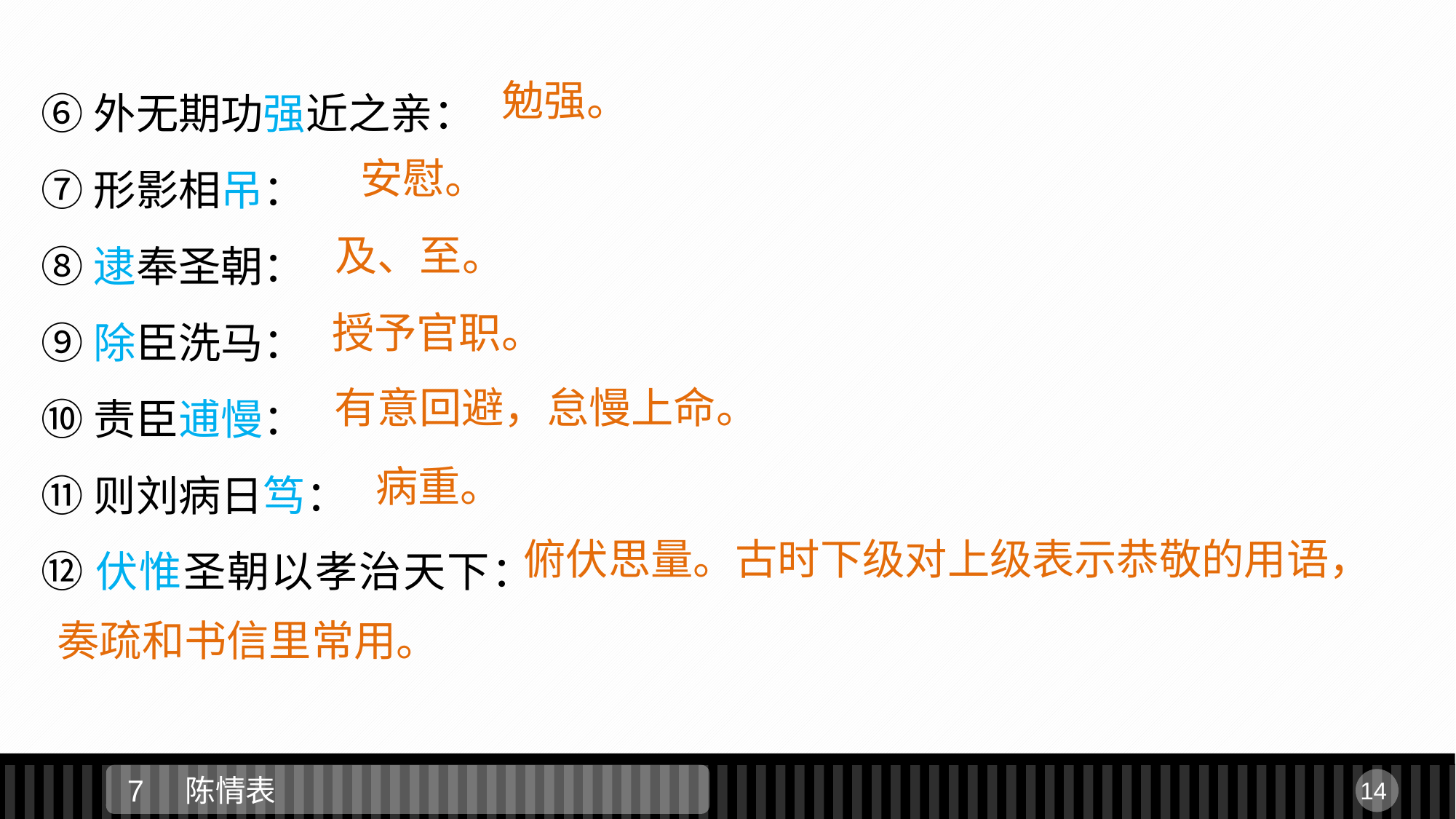

勉强。
⑥外无期功强近之亲：
⑦形影相吊：
⑧逮奉圣朝：
⑨除臣洗马：
⑩责臣逋慢：
⑪则刘病日笃：
⑫伏惟圣朝以孝治天下：
安慰。
及、至。
授予官职。
有意回避，怠慢上命。
病重。
俯伏思量。古时下级对上级表示恭敬的用语，
奏疏和书信里常用。